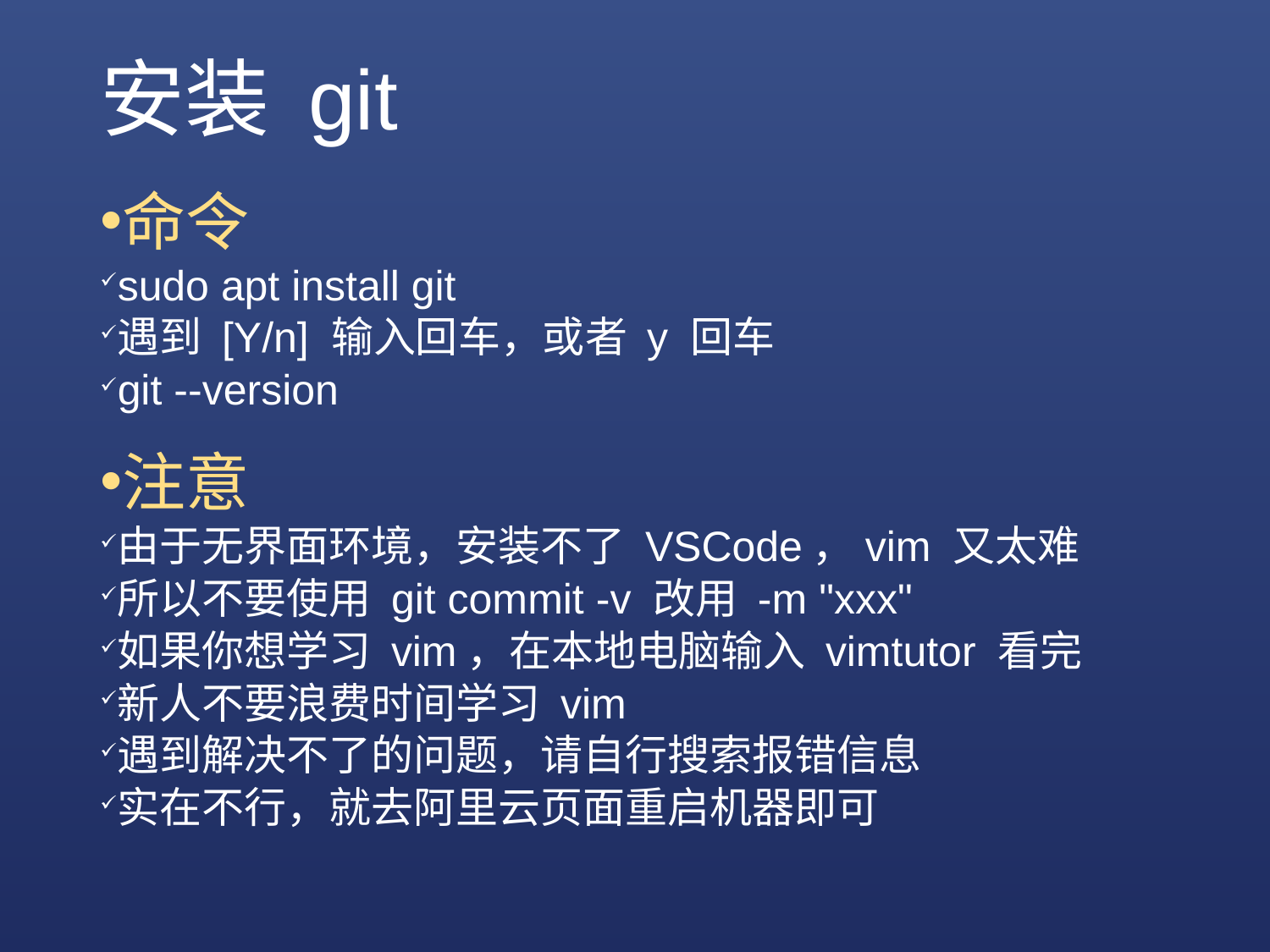

# 安装 git
命令
sudo apt install git
遇到 [Y/n] 输入回车，或者 y 回车
git --version
注意
由于无界面环境，安装不了 VSCode，vim 又太难
所以不要使用 git commit -v 改用 -m "xxx"
如果你想学习 vim，在本地电脑输入 vimtutor 看完
新人不要浪费时间学习 vim
遇到解决不了的问题，请自行搜索报错信息
实在不行，就去阿里云页面重启机器即可